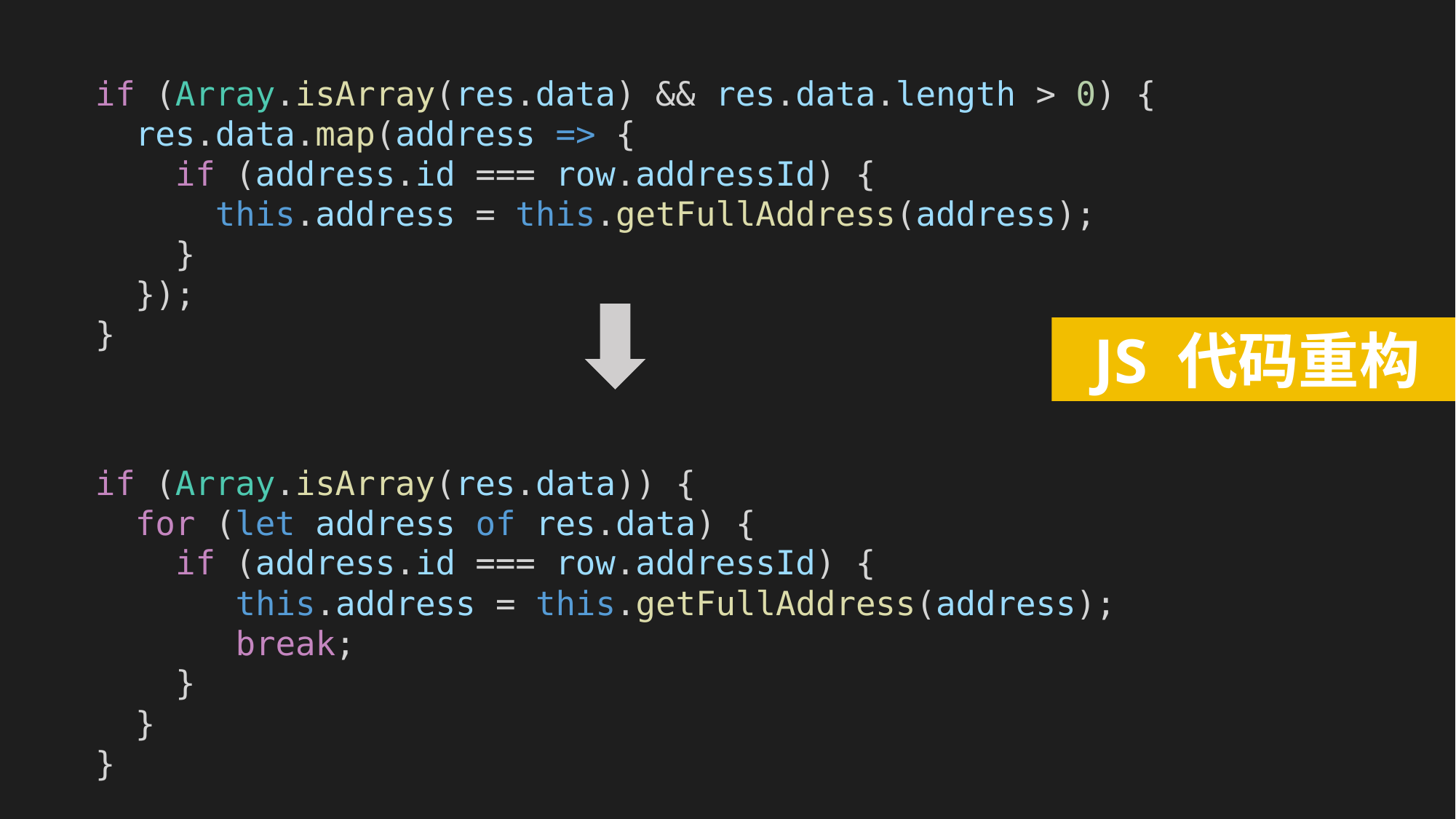

if (Array.isArray(res.data) && res.data.length > 0) {
  res.data.map(address => {
    if (address.id === row.addressId) {
      this.address = this.getFullAddress(address);
    }
  });
}

  JS 代码重构
if (Array.isArray(res.data)) {
  for (let address of res.data) {
    if (address.id === row.addressId) {
       this.address = this.getFullAddress(address);
       break;
    }
  }
}